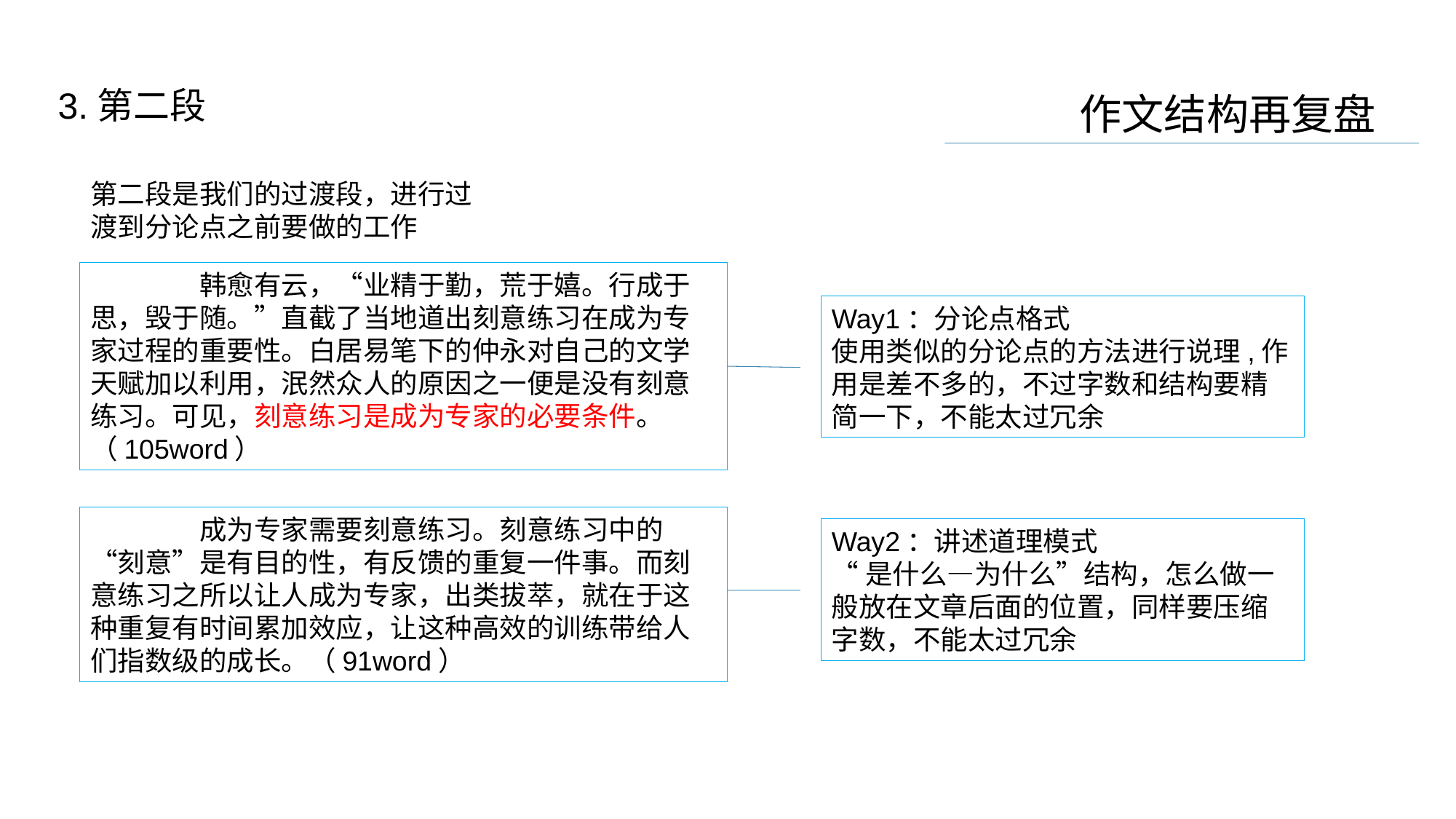

3.第二段
第二段是我们的过渡段，进行过渡到分论点之前要做的工作
	韩愈有云，“业精于勤，荒于嬉。行成于思，毁于随。”直截了当地道出刻意练习在成为专家过程的重要性。白居易笔下的仲永对自己的文学天赋加以利用，泯然众人的原因之一便是没有刻意练习。可见，刻意练习是成为专家的必要条件。（105word）
Way1：分论点格式
使用类似的分论点的方法进行说理,作用是差不多的，不过字数和结构要精简一下，不能太过冗余
	成为专家需要刻意练习。刻意练习中的“刻意”是有目的性，有反馈的重复一件事。而刻意练习之所以让人成为专家，出类拔萃，就在于这种重复有时间累加效应，让这种高效的训练带给人们指数级的成长。（91word）
Way2：讲述道理模式
“是什么—为什么”结构，怎么做一般放在文章后面的位置，同样要压缩字数，不能太过冗余